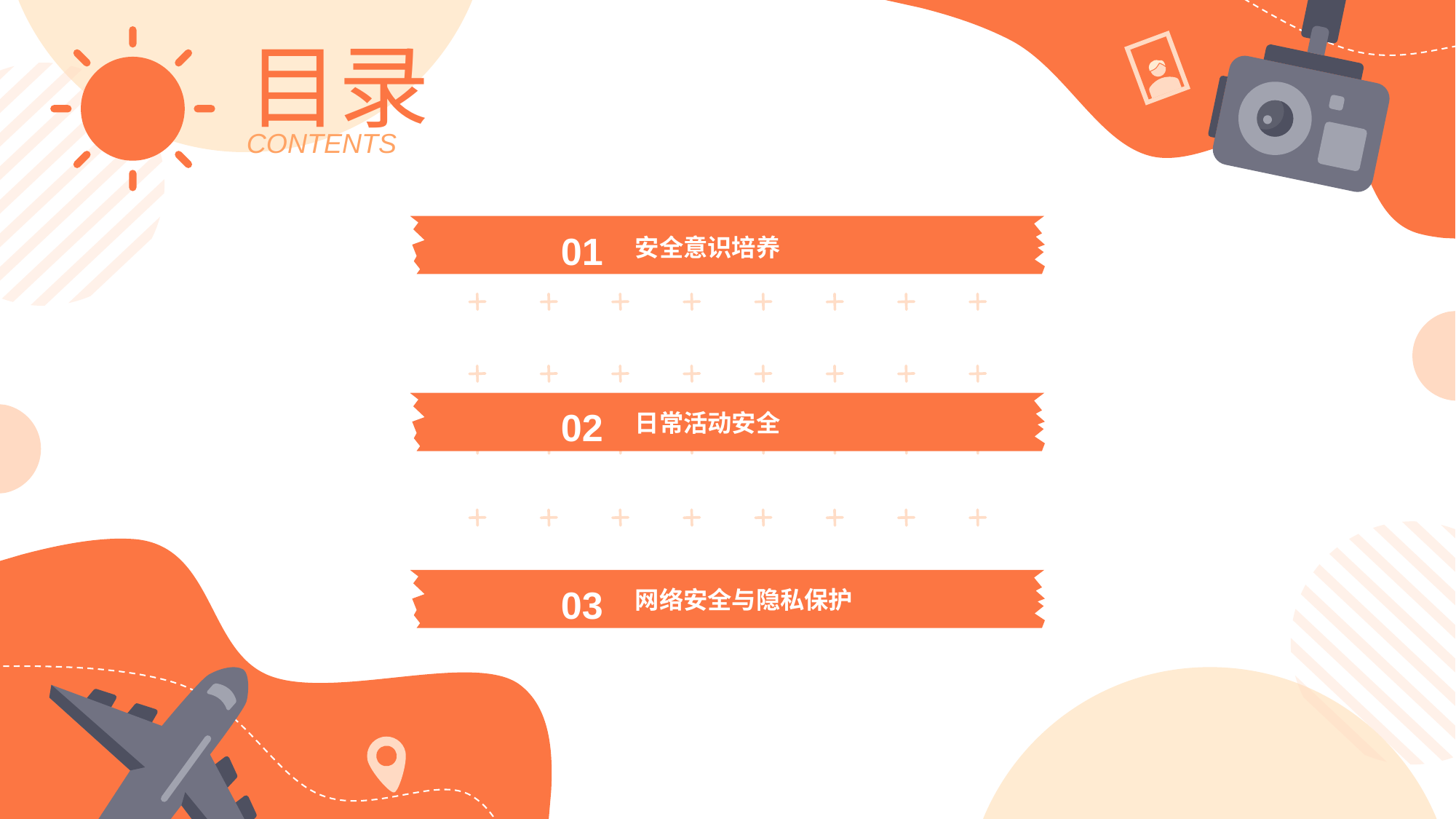

目录

CONTENTS
01

安全意识培养

02

日常活动安全

03

网络安全与隐私保护